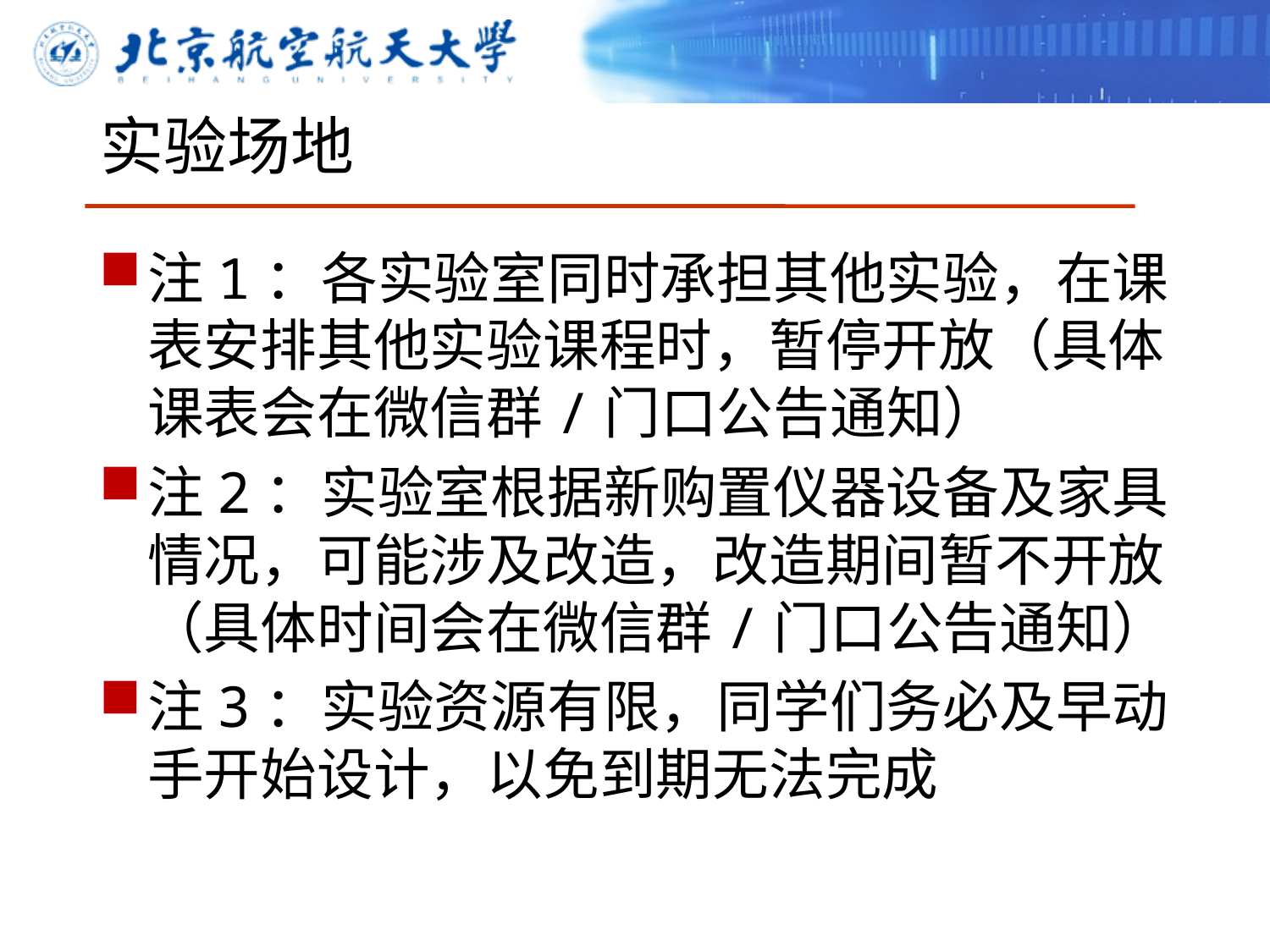

# 实验场地
注1：各实验室同时承担其他实验，在课表安排其他实验课程时，暂停开放（具体课表会在微信群/门口公告通知）
注2：实验室根据新购置仪器设备及家具情况，可能涉及改造，改造期间暂不开放（具体时间会在微信群/门口公告通知）
注3：实验资源有限，同学们务必及早动手开始设计，以免到期无法完成